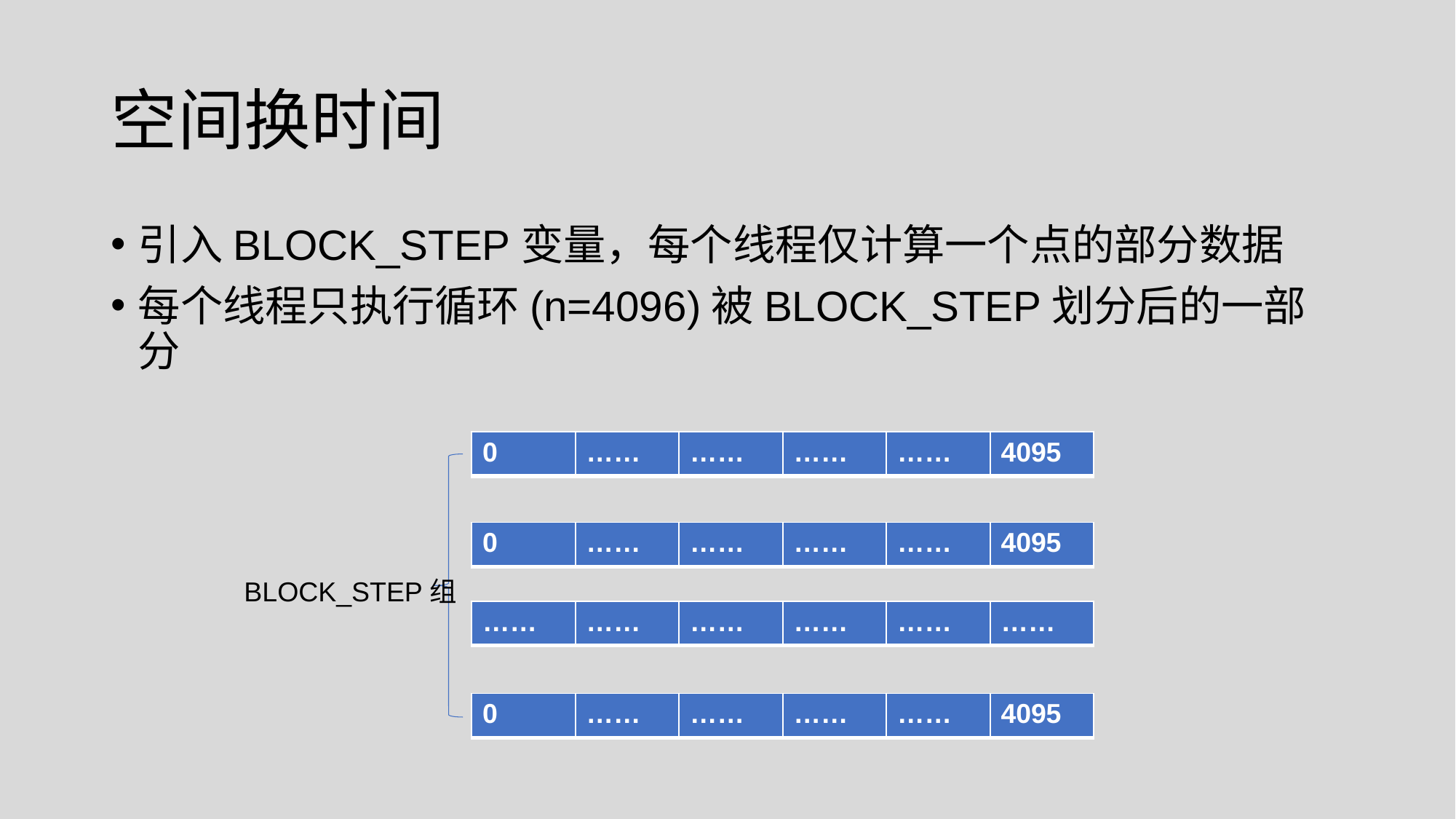

# 空间换时间
引入BLOCK_STEP变量，每个线程仅计算一个点的部分数据
每个线程只执行循环(n=4096)被BLOCK_STEP划分后的一部分
| 0 | …… | …… | …… | …… | 4095 |
| --- | --- | --- | --- | --- | --- |

| 0 | …… | …… | …… | …… | 4095 |
| --- | --- | --- | --- | --- | --- |
BLOCK_STEP组
| …… | …… | …… | …… | …… | …… |
| --- | --- | --- | --- | --- | --- |
| 0 | …… | …… | …… | …… | 4095 |
| --- | --- | --- | --- | --- | --- |